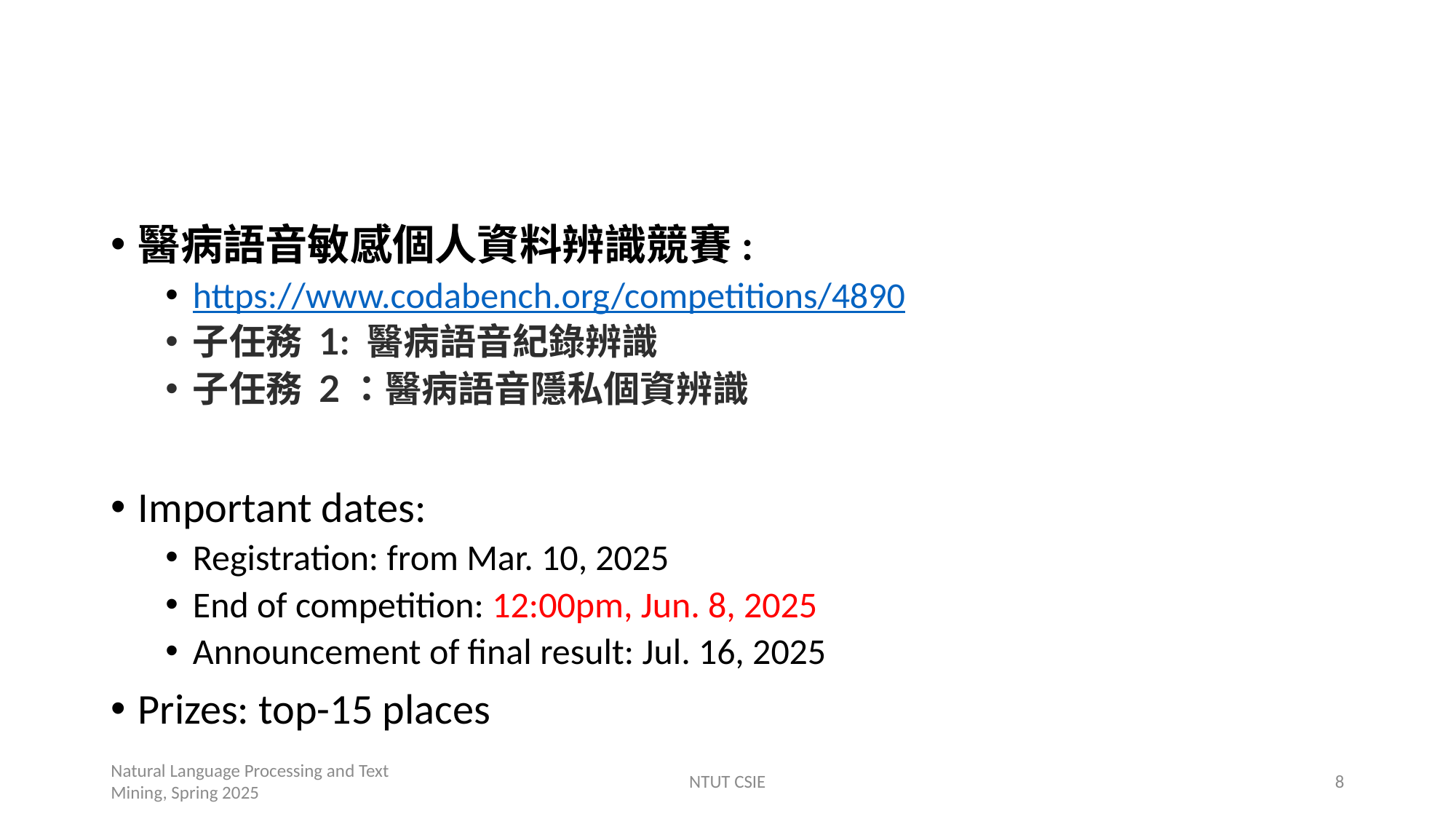

#
醫病語音敏感個人資料辨識競賽:
https://www.codabench.org/competitions/4890
子任務 1: 醫病語音紀錄辨識
子任務 2：醫病語音隱私個資辨識

Important dates:
Registration: from Mar. 10, 2025
End of competition: 12:00pm, Jun. 8, 2025
Announcement of final result: Jul. 16, 2025
Prizes: top-15 places

Natural Language Processing and Text Mining, Spring 2025
NTUT CSIE
8